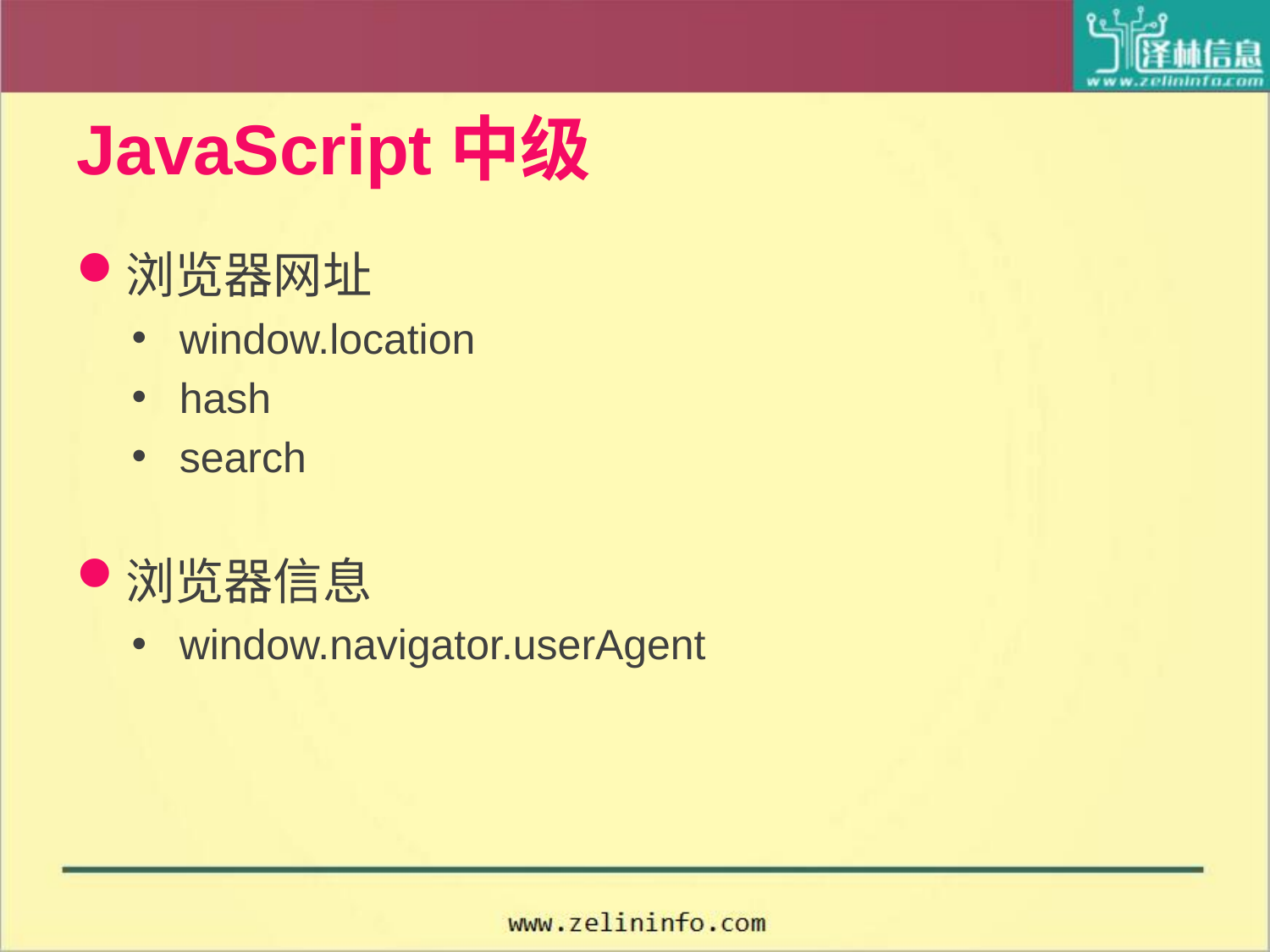

# JavaScript中级
浏览器网址
window.location
hash
search

浏览器信息
window.navigator.userAgent